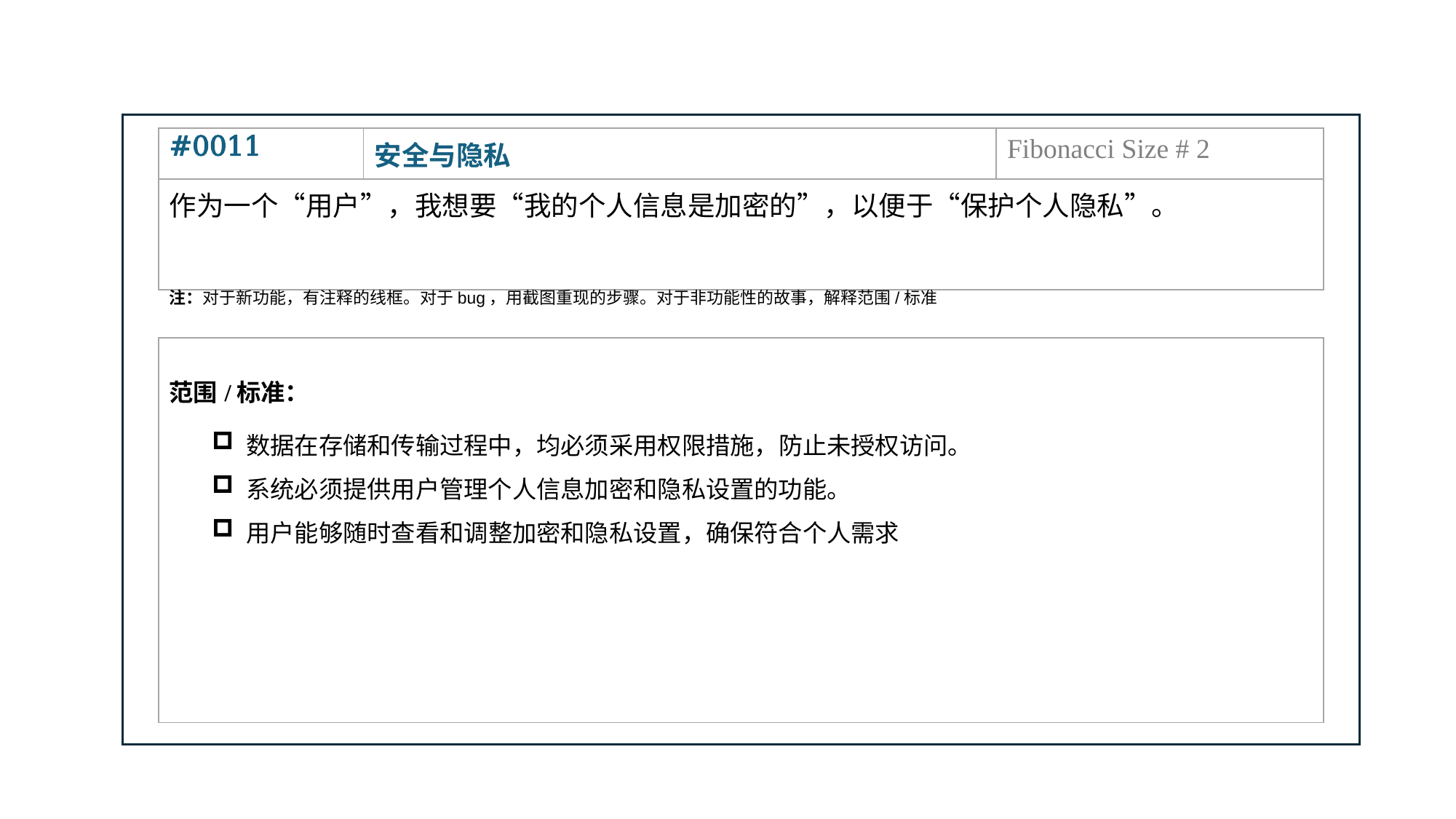

| #0011 | 安全与隐私 | Fibonacci Size # 2 |
| --- | --- | --- |
| 作为一个“用户”，我想要“我的个人信息是加密的”，以便于“保护个人隐私”。 |  |  |
注：对于新功能，有注释的线框。对于bug，用截图重现的步骤。对于非功能性的故事，解释范围/标准
| 范围/标准： 数据在存储和传输过程中，均必须采用权限措施，防止未授权访问。 系统必须提供用户管理个人信息加密和隐私设置的功能。 用户能够随时查看和调整加密和隐私设置，确保符合个人需求 |
| --- |